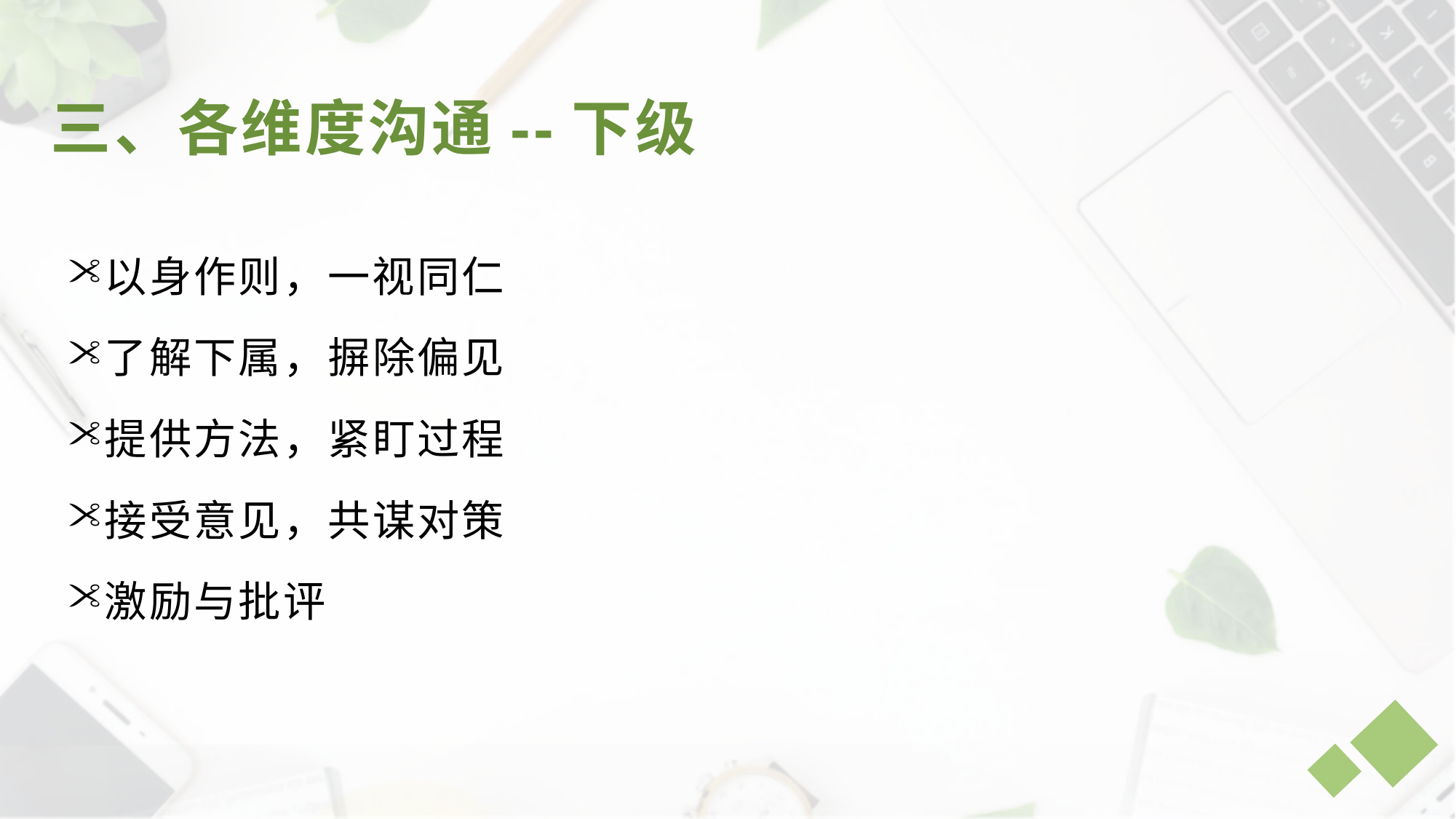

三、各维度沟通--下级
以身作则，一视同仁
了解下属，摒除偏见
提供方法，紧盯过程
接受意见，共谋对策
激励与批评